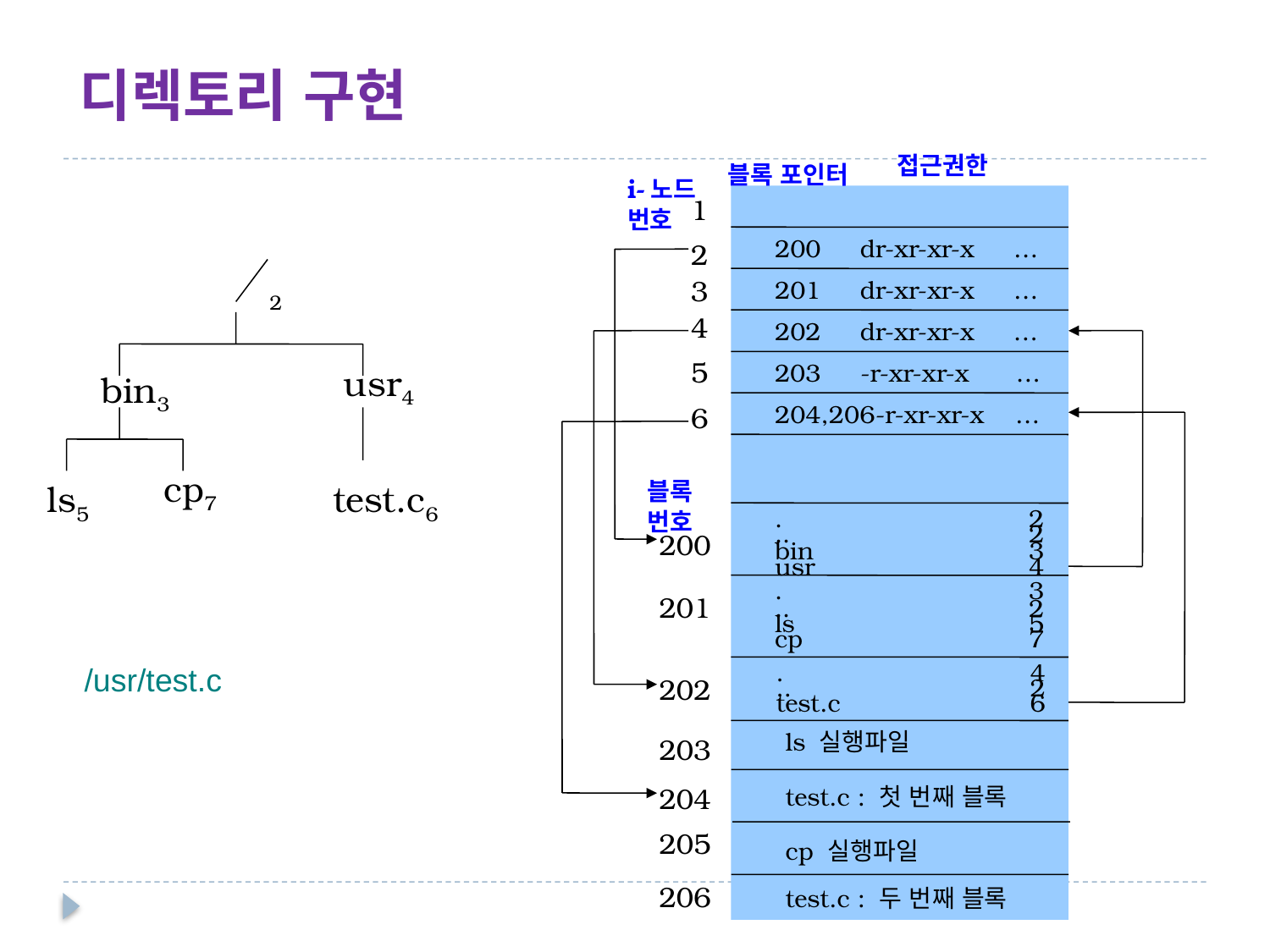

# 디렉토리 구현

블록 포인터

i-노드
번호
접근권한

1

200     dr-xr-xr-x     …
2

2
3

201     dr-xr-xr-x     …
4

202     dr-xr-xr-x     …

5

203     -r-xr-xr-x      …
usr4
bin3

204,206-r-xr-xr-x    …
6

블록
번호

cp7
ls5
test.c6

.		2
..		2
bin		3
usr		4
200

.		3
..		2
ls		5
cp		7
201
/usr/test.c

.		4
..		2
test.c		6

202

ls 실행파일
203

204
test.c : 첫 번째 블록

205

cp 실행파일
206

test.c : 두 번째 블록
©숙대 창병모